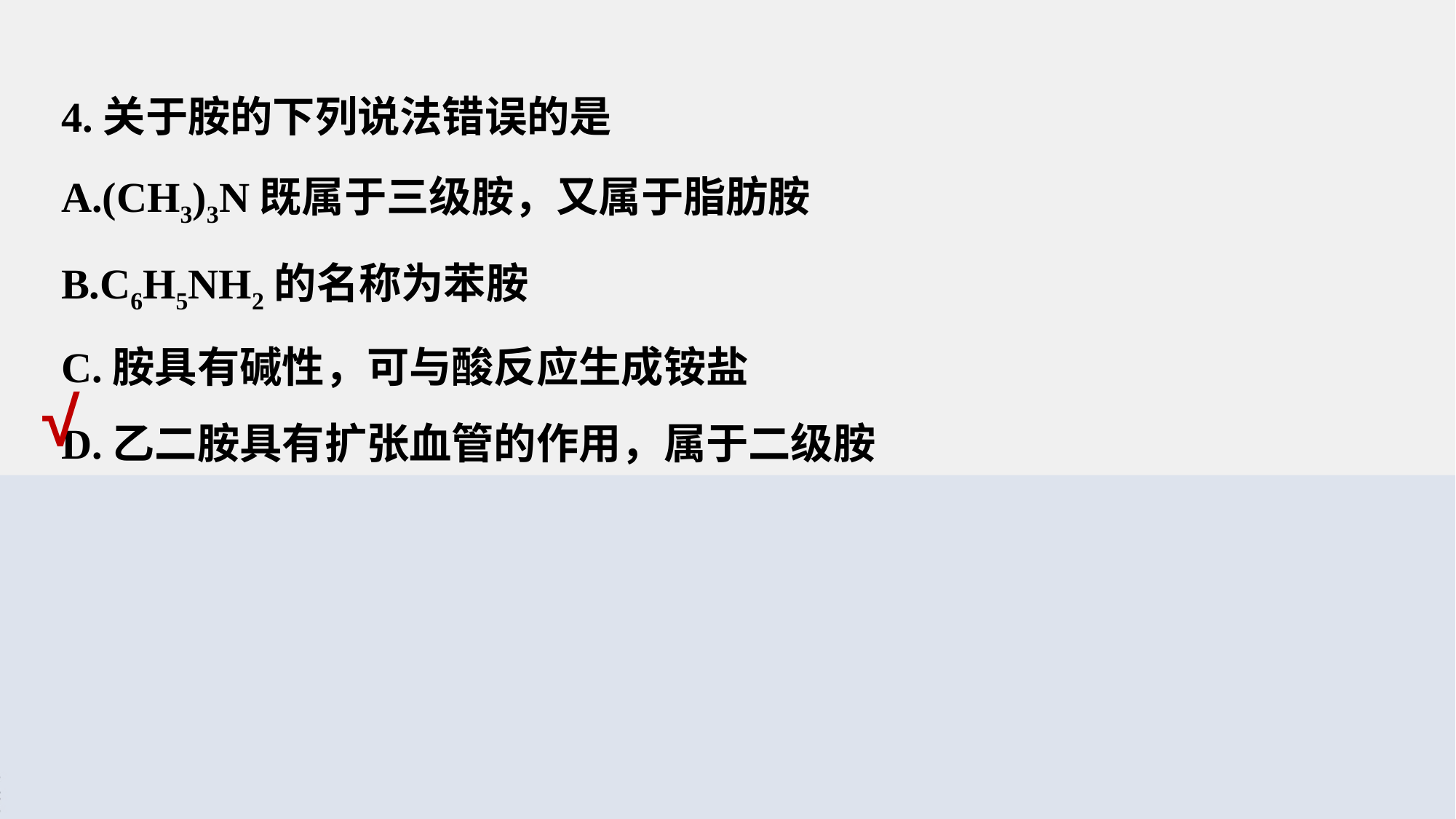

4.关于胺的下列说法错误的是
A.(CH3)3N既属于三级胺，又属于脂肪胺
B.C6H5NH2的名称为苯胺
C.胺具有碱性，可与酸反应生成铵盐
D.乙二胺具有扩张血管的作用，属于二级胺
√